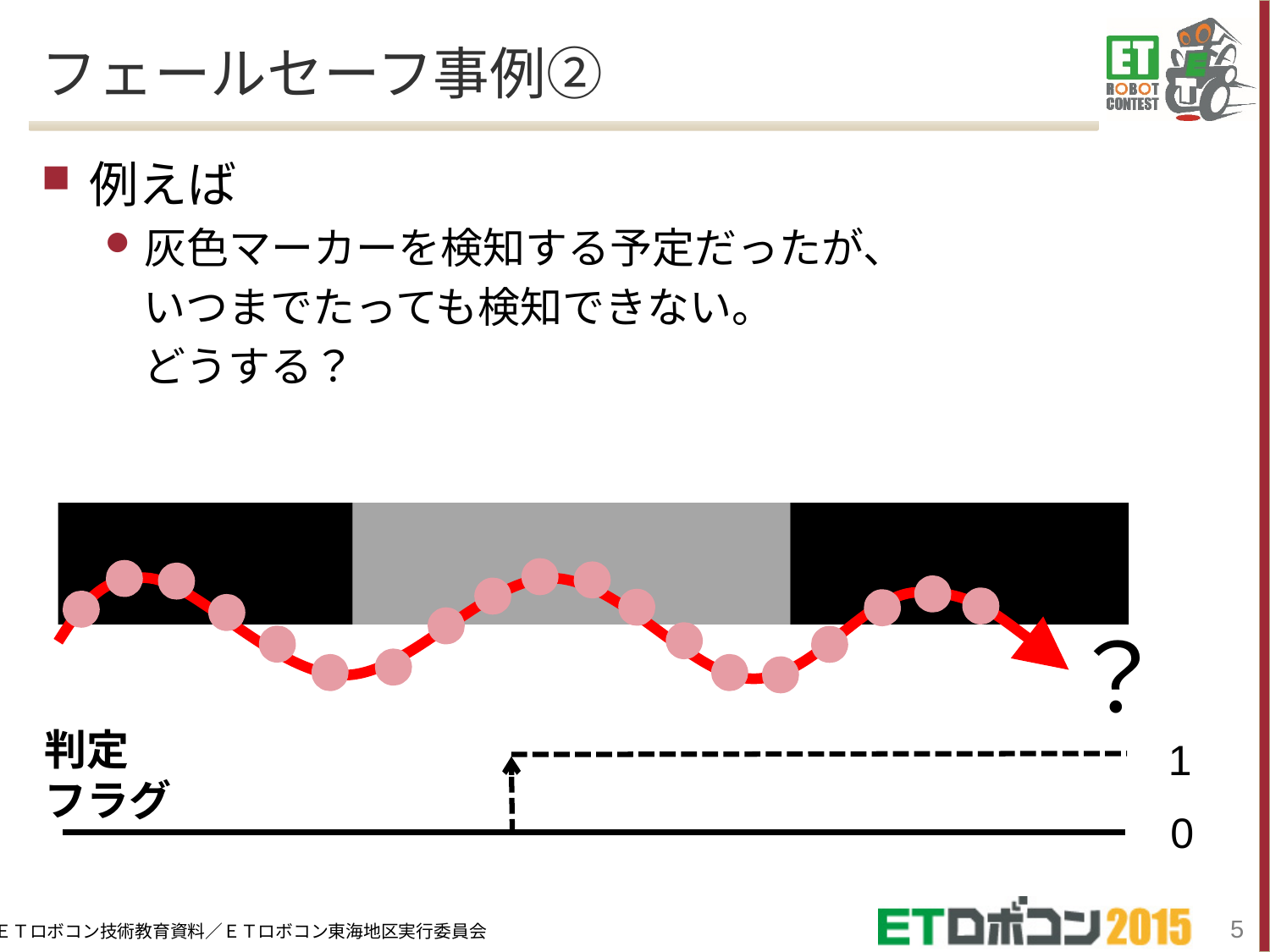

# フェールセーフ事例②
例えば
灰色マーカーを検知する予定だったが、
   いつまでたっても検知できない。
   どうする？

？

判定
フラグ
1
0
5